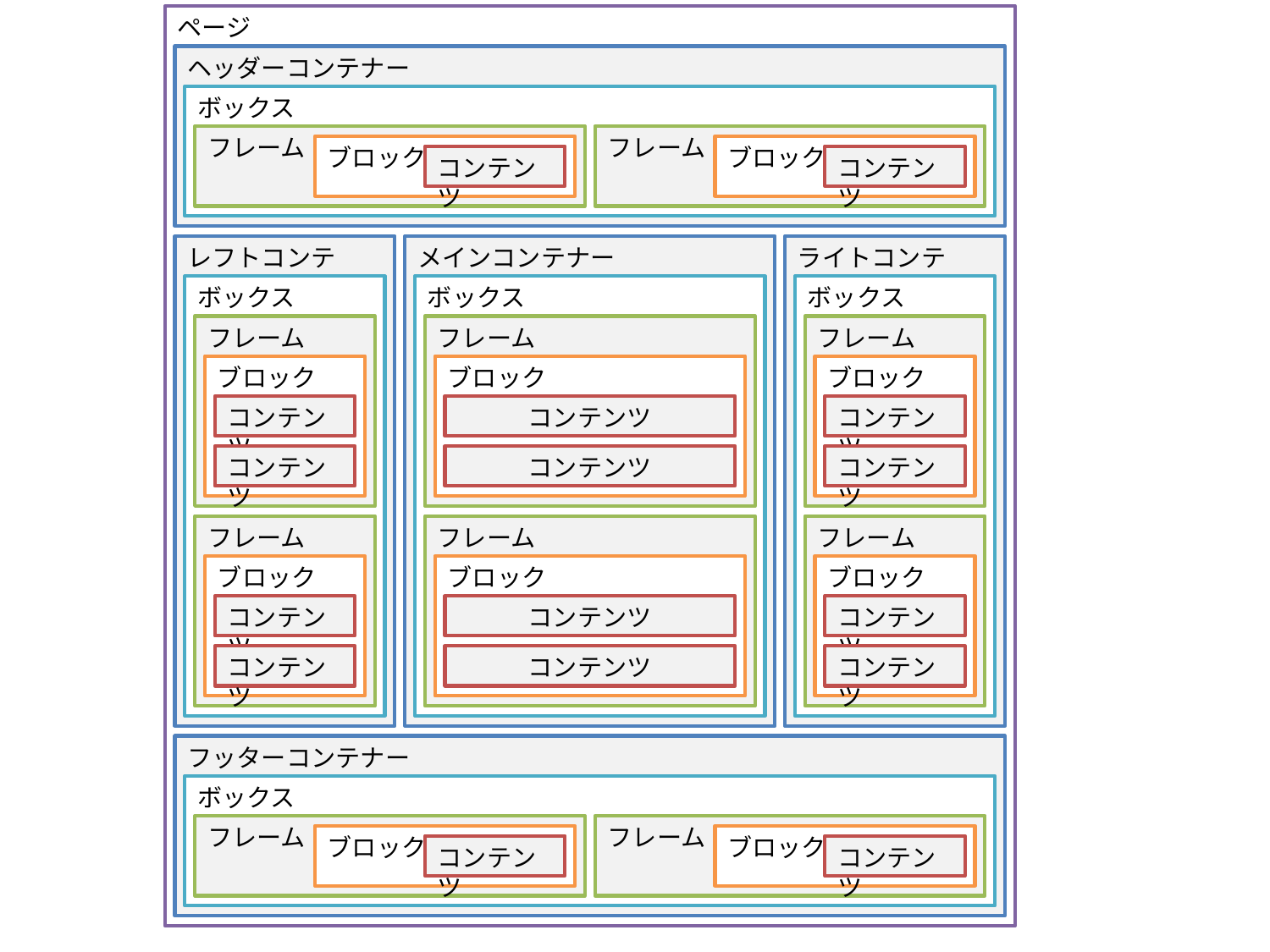

ページ
ヘッダーコンテナー
ボックス
フレーム
フレーム
ブロック
ブロック
コンテンツ
コンテンツ
レフトコンテナー
メインコンテナー
ライトコンテナー
ボックス
ボックス
ボックス
フレーム
フレーム
フレーム
ブロック
ブロック
ブロック
コンテンツ
コンテンツ
コンテンツ
コンテンツ
コンテンツ
コンテンツ
フレーム
フレーム
フレーム
ブロック
ブロック
ブロック
コンテンツ
コンテンツ
コンテンツ
コンテンツ
コンテンツ
コンテンツ
フッターコンテナー
ボックス
フレーム
フレーム
ブロック
ブロック
コンテンツ
コンテンツ